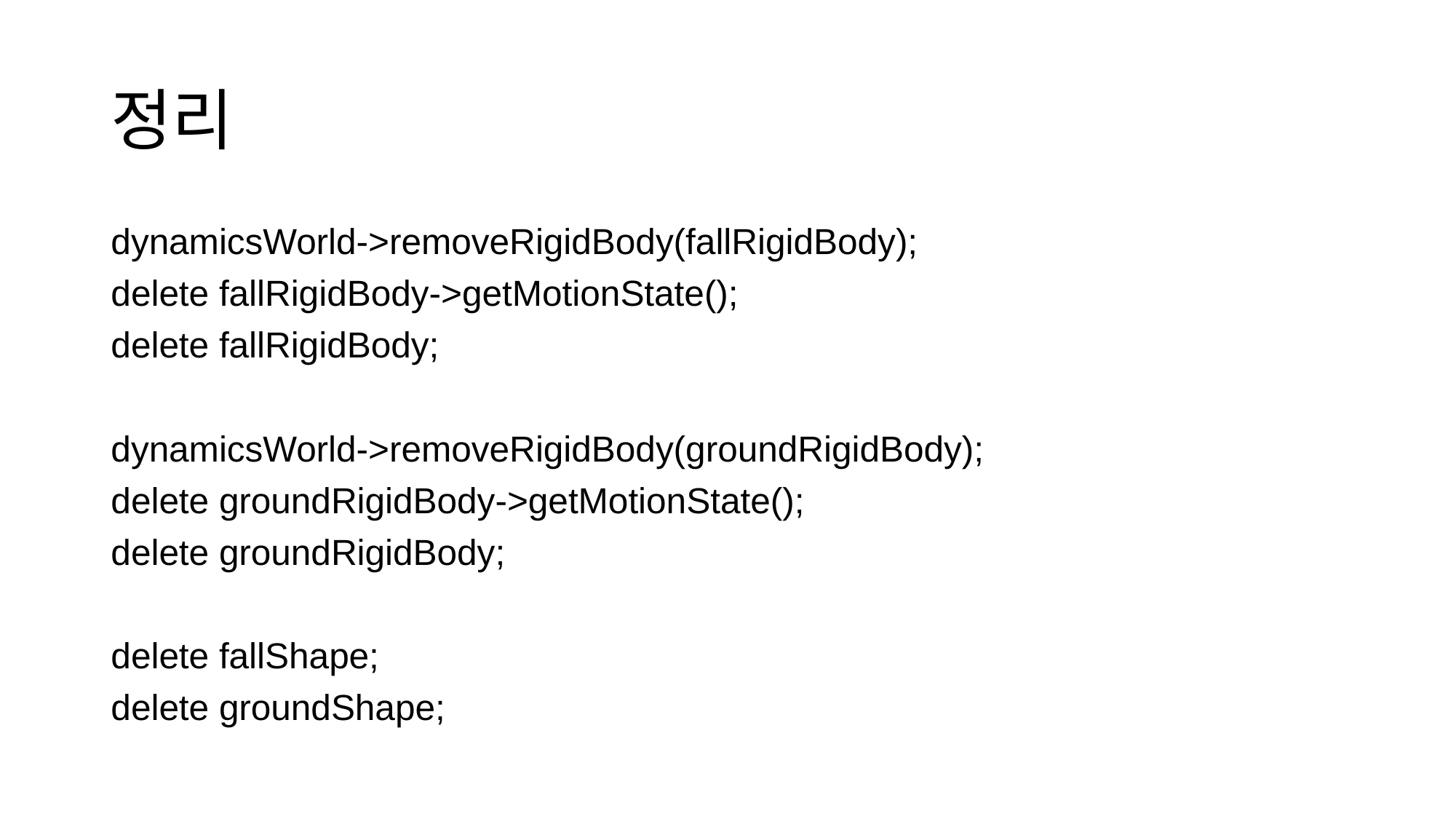

# 정리
dynamicsWorld->removeRigidBody(fallRigidBody);
delete fallRigidBody->getMotionState();
delete fallRigidBody;

dynamicsWorld->removeRigidBody(groundRigidBody);
delete groundRigidBody->getMotionState();
delete groundRigidBody;

delete fallShape;
delete groundShape;